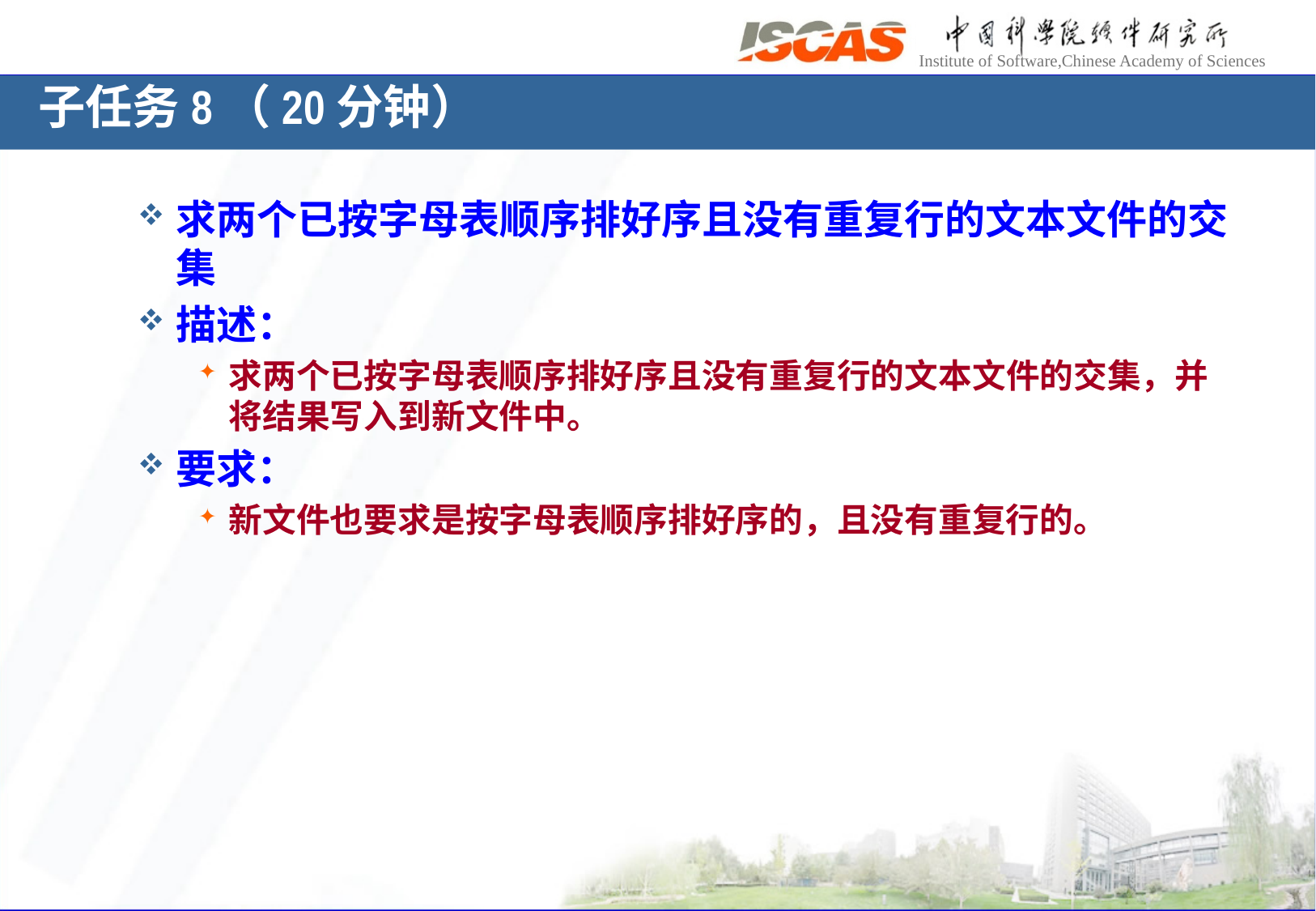

子任务8（20分钟）
求两个已按字母表顺序排好序且没有重复行的文本文件的交集
描述：
求两个已按字母表顺序排好序且没有重复行的文本文件的交集，并将结果写入到新文件中。
要求：
新文件也要求是按字母表顺序排好序的，且没有重复行的。